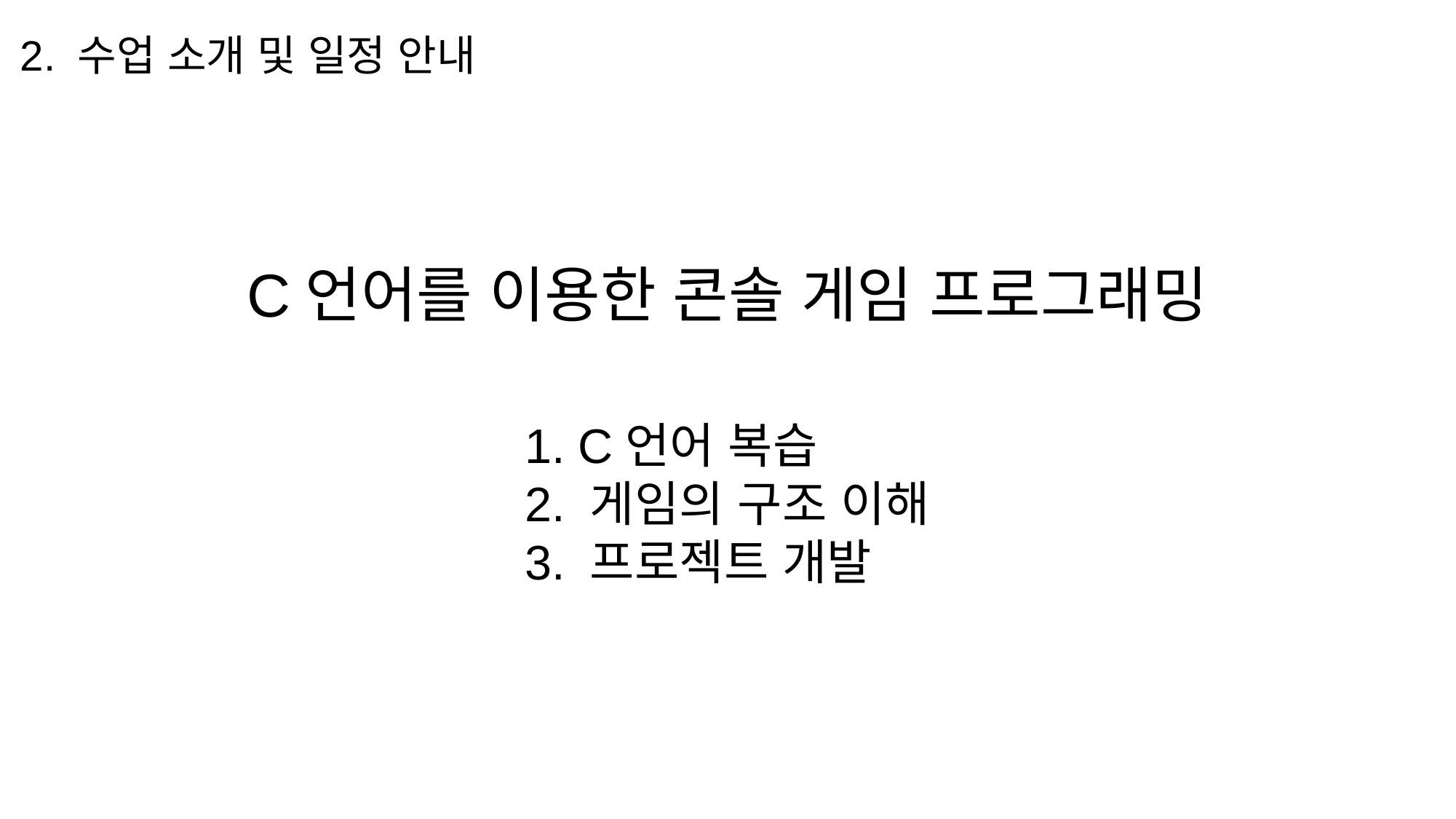

2. 수업 소개 및 일정 안내
C언어를 이용한 콘솔 게임 프로그래밍
1. C언어 복습
2. 게임의 구조 이해
3. 프로젝트 개발